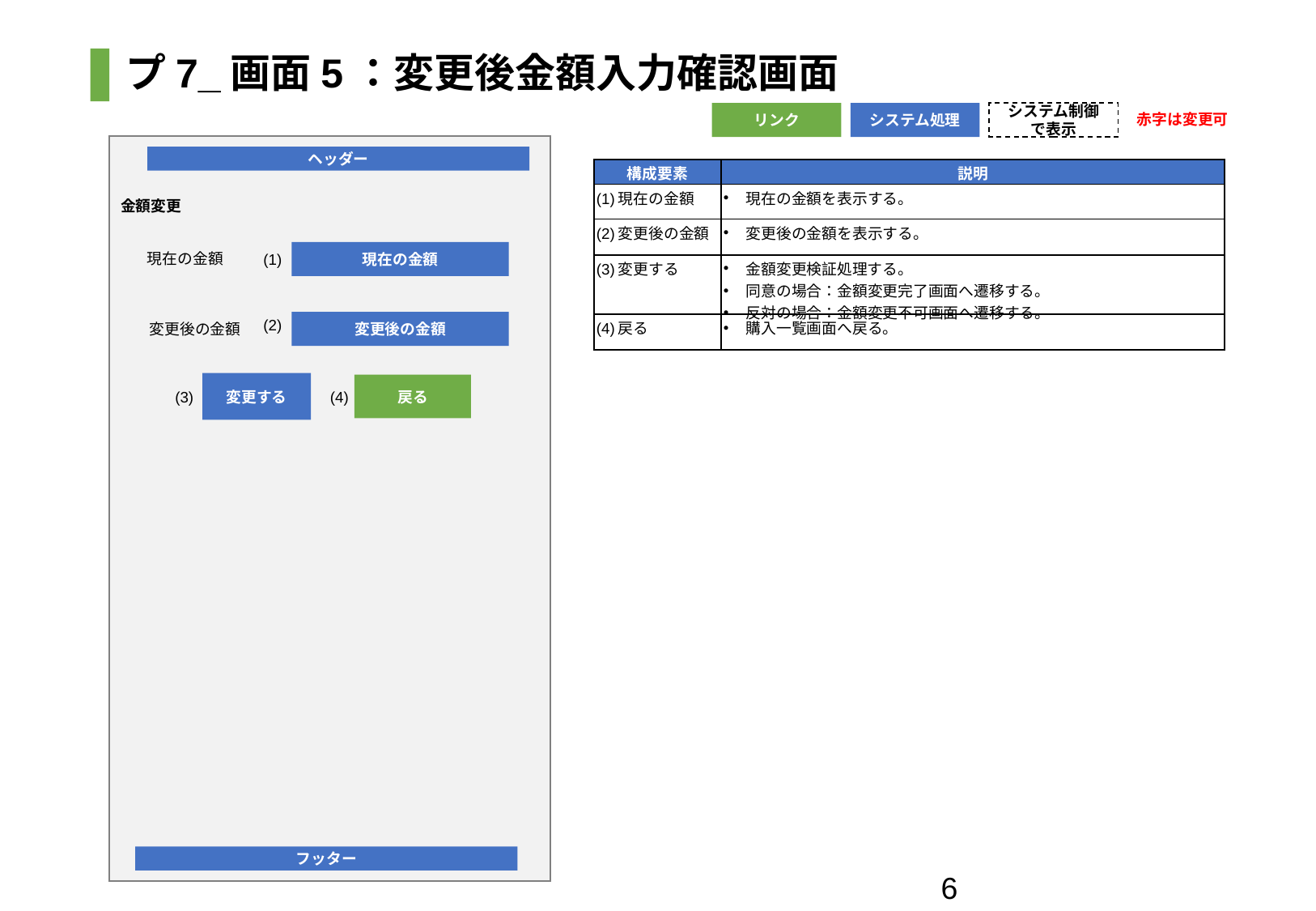

# プ7_画面5：変更後金額入力確認画⾯
赤字は変更可
リンク
システム処理
システム制御で表示

ヘッダー
| 構成要素 | 説明 |
| --- | --- |
| (1)現在の金額 | 現在の金額を表示する。 |
| (2)変更後の金額 | 変更後の金額を表示する。 |
| (3)変更する | 金額変更検証処理する。 同意の場合：金額変更完了画面へ遷移する。 反対の場合：金額変更不可画面へ遷移する。 |
| (4)戻る | 購入一覧画面へ戻る。 |
金額変更
現在の金額
現在の金額
(1)
変更後の金額
(2)
変更後の金額
変更する
戻る
(3)
(4)
フッター
6